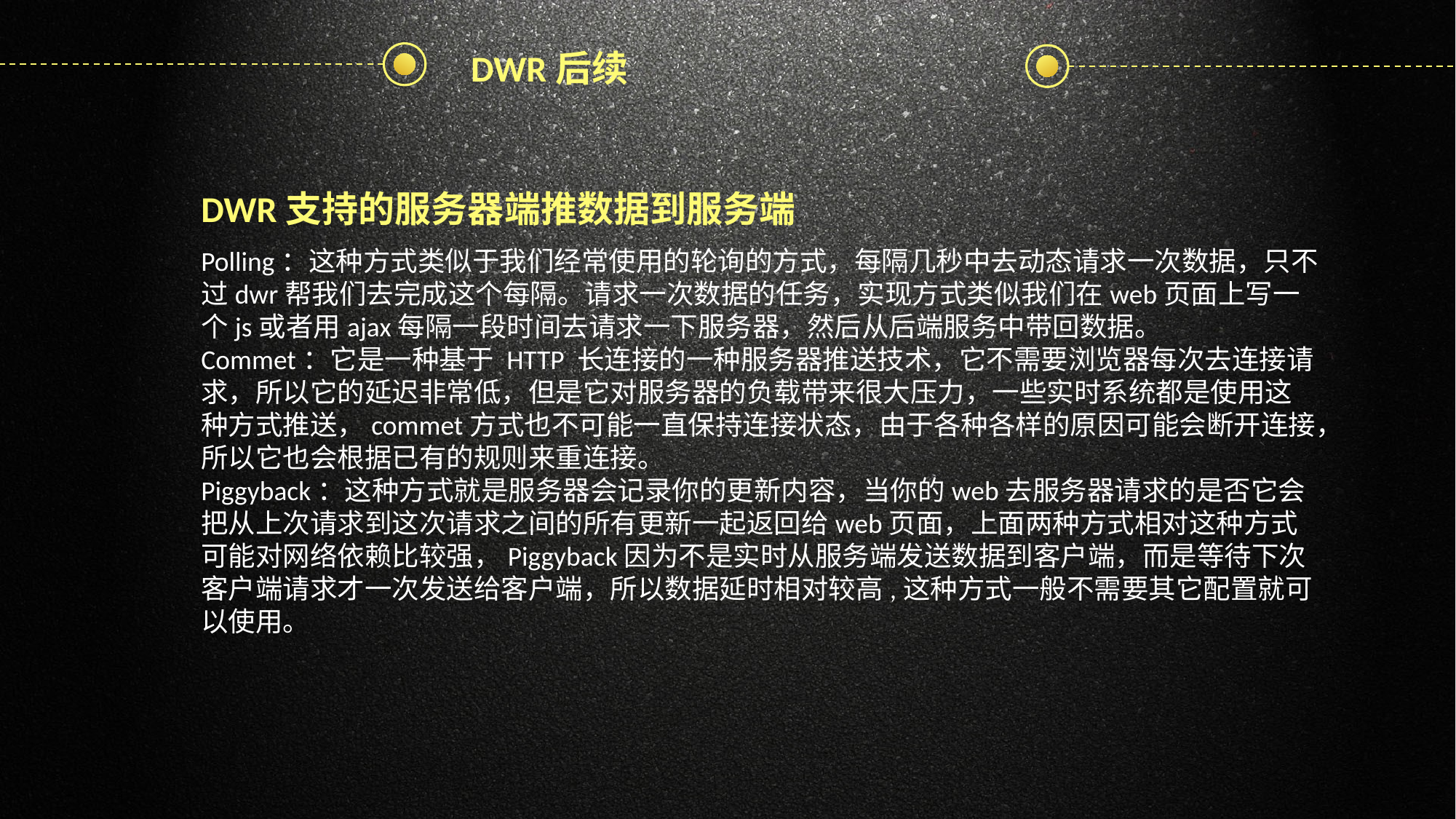

DWR后续

DWR支持的服务器端推数据到服务端
Polling：这种方式类似于我们经常使用的轮询的方式，每隔几秒中去动态请求一次数据，只不过dwr帮我们去完成这个每隔。请求一次数据的任务，实现方式类似我们在web页面上写一个js或者用ajax每隔一段时间去请求一下服务器，然后从后端服务中带回数据。 
Commet：它是一种基于 HTTP 长连接的一种服务器推送技术，它不需要浏览器每次去连接请求，所以它的延迟非常低，但是它对服务器的负载带来很大压力，一些实时系统都是使用这种方式推送，commet方式也不可能一直保持连接状态，由于各种各样的原因可能会断开连接，所以它也会根据已有的规则来重连接。 
Piggyback：这种方式就是服务器会记录你的更新内容，当你的web去服务器请求的是否它会把从上次请求到这次请求之间的所有更新一起返回给web页面，上面两种方式相对这种方式可能对网络依赖比较强，Piggyback因为不是实时从服务端发送数据到客户端，而是等待下次客户端请求才一次发送给客户端，所以数据延时相对较高,这种方式一般不需要其它配置就可以使用。